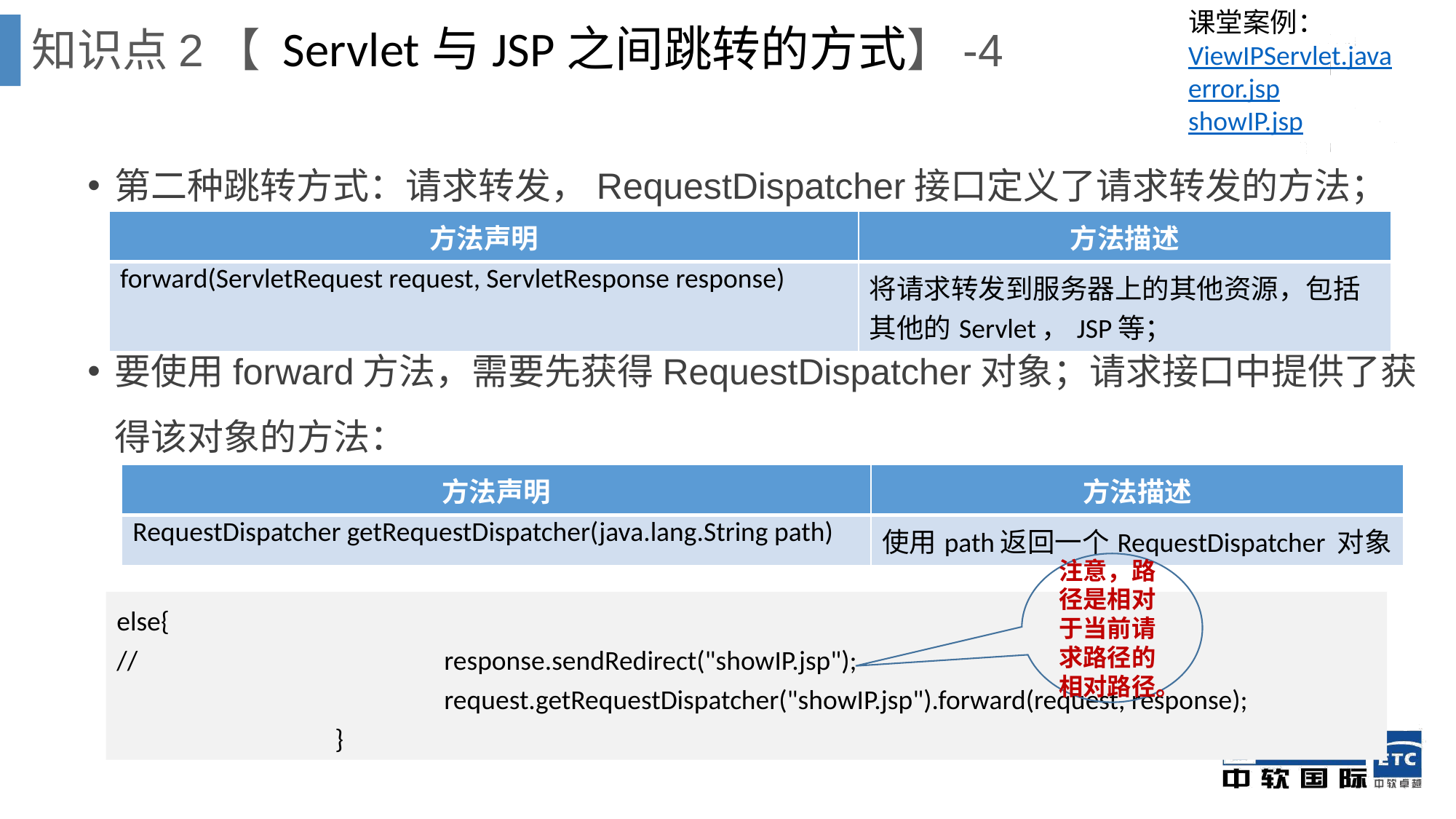

课堂案例：ViewIPServlet.java
error.jsp
showIP.jsp
知识点2【 Servlet与JSP之间跳转的方式】-4
第二种跳转方式：请求转发，RequestDispatcher接口定义了请求转发的方法；
| 方法声明 | 方法描述 |
| --- | --- |
| forward(ServletRequest request, ServletResponse response) | 将请求转发到服务器上的其他资源，包括其他的Servlet，JSP等； |
要使用forward方法，需要先获得RequestDispatcher对象；请求接口中提供了获得该对象的方法：
| 方法声明 | 方法描述 |
| --- | --- |
| RequestDispatcher getRequestDispatcher(java.lang.String path) | 使用path返回一个RequestDispatcher 对象 |
注意，路径是相对于当前请求路径的相对路径。
else{
//			response.sendRedirect("showIP.jsp");
			request.getRequestDispatcher("showIP.jsp").forward(request, response);
		}